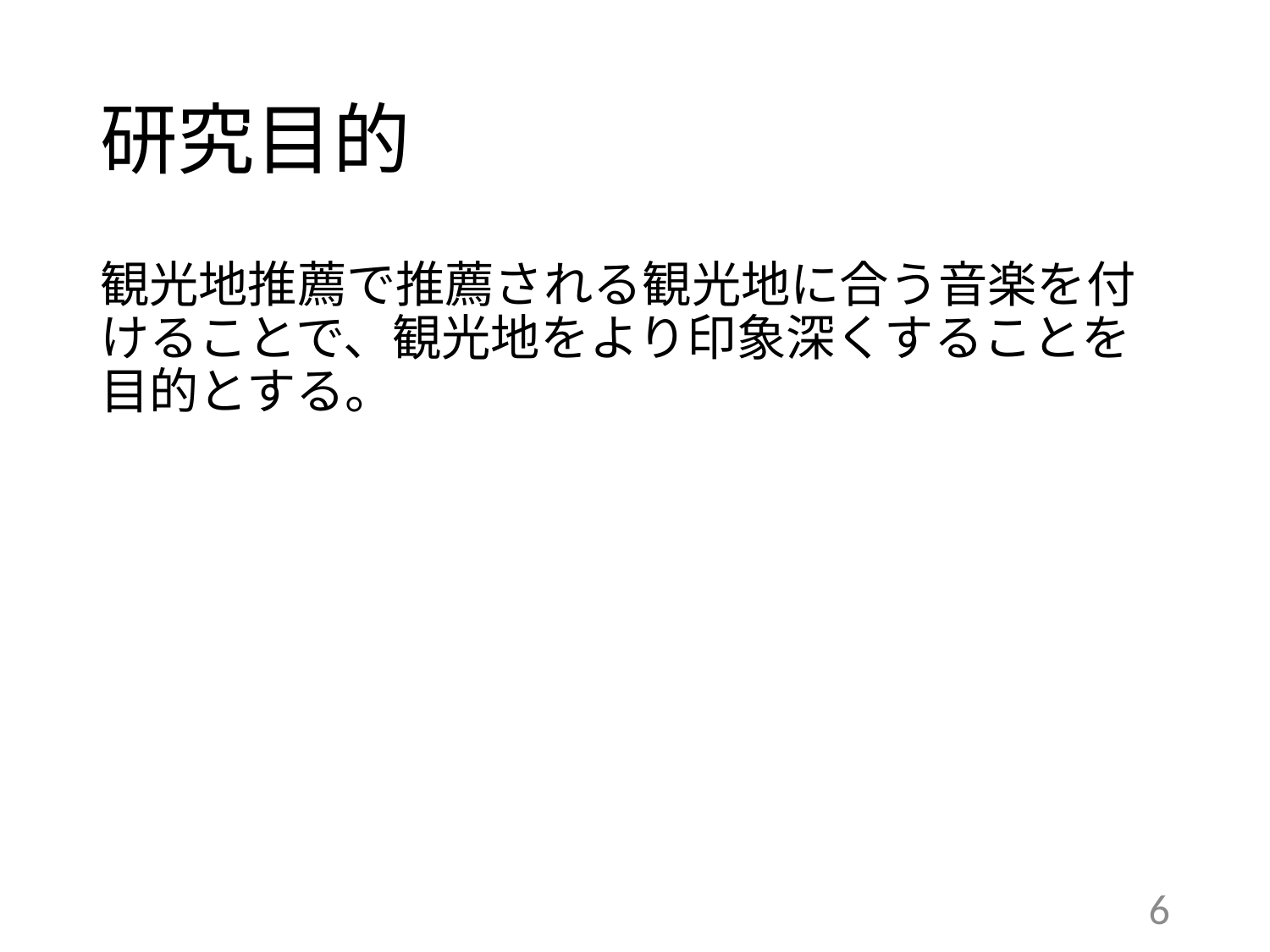

# 研究目的
観光地推薦で推薦される観光地に合う音楽を付けることで、観光地をより印象深くすることを目的とする。
6